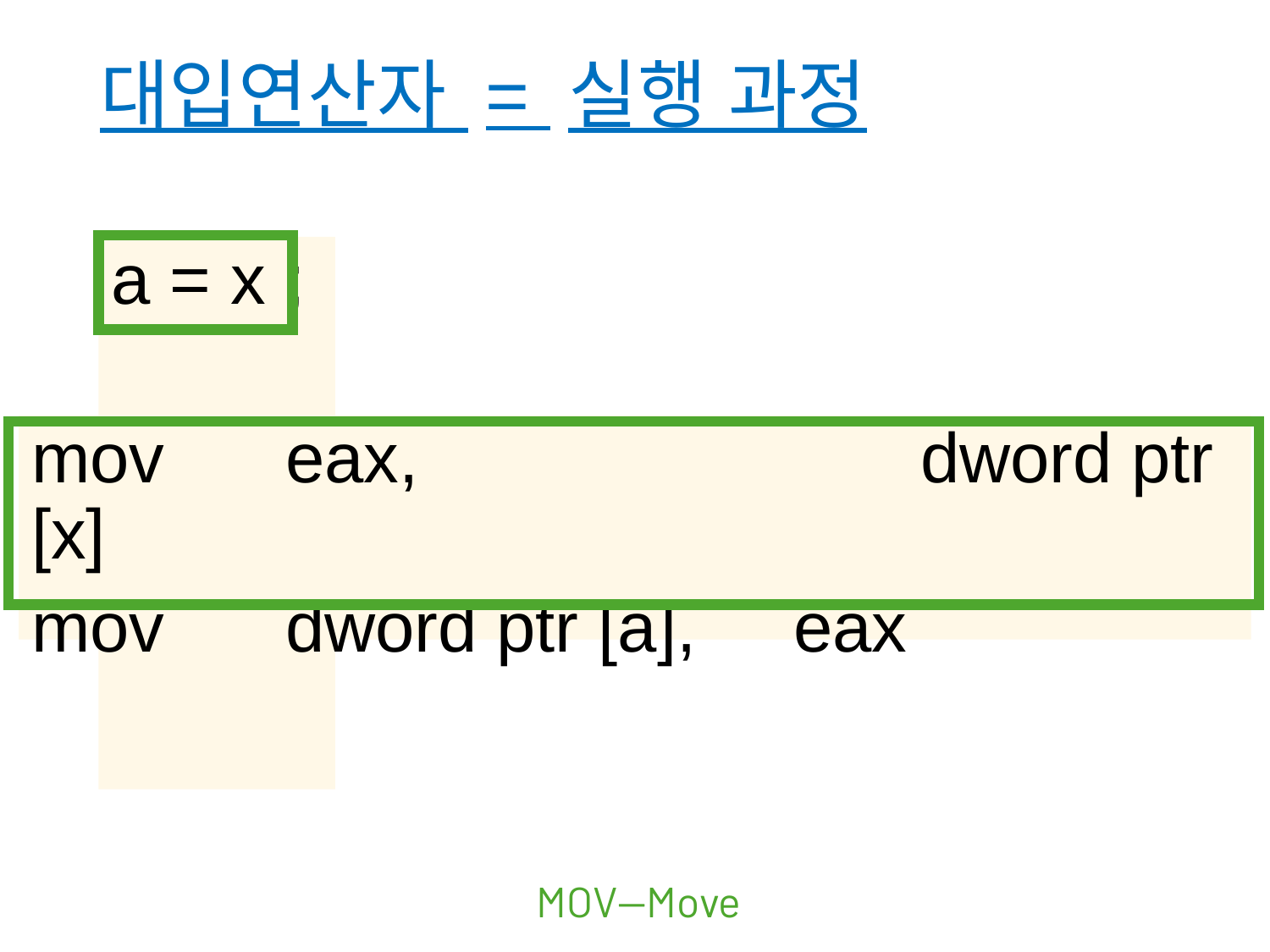

# 대입연산자 = 실행 과정

a = x ;
mov	eax,				dword ptr [x]
mov	dword ptr [a],	eax

MOV—Move